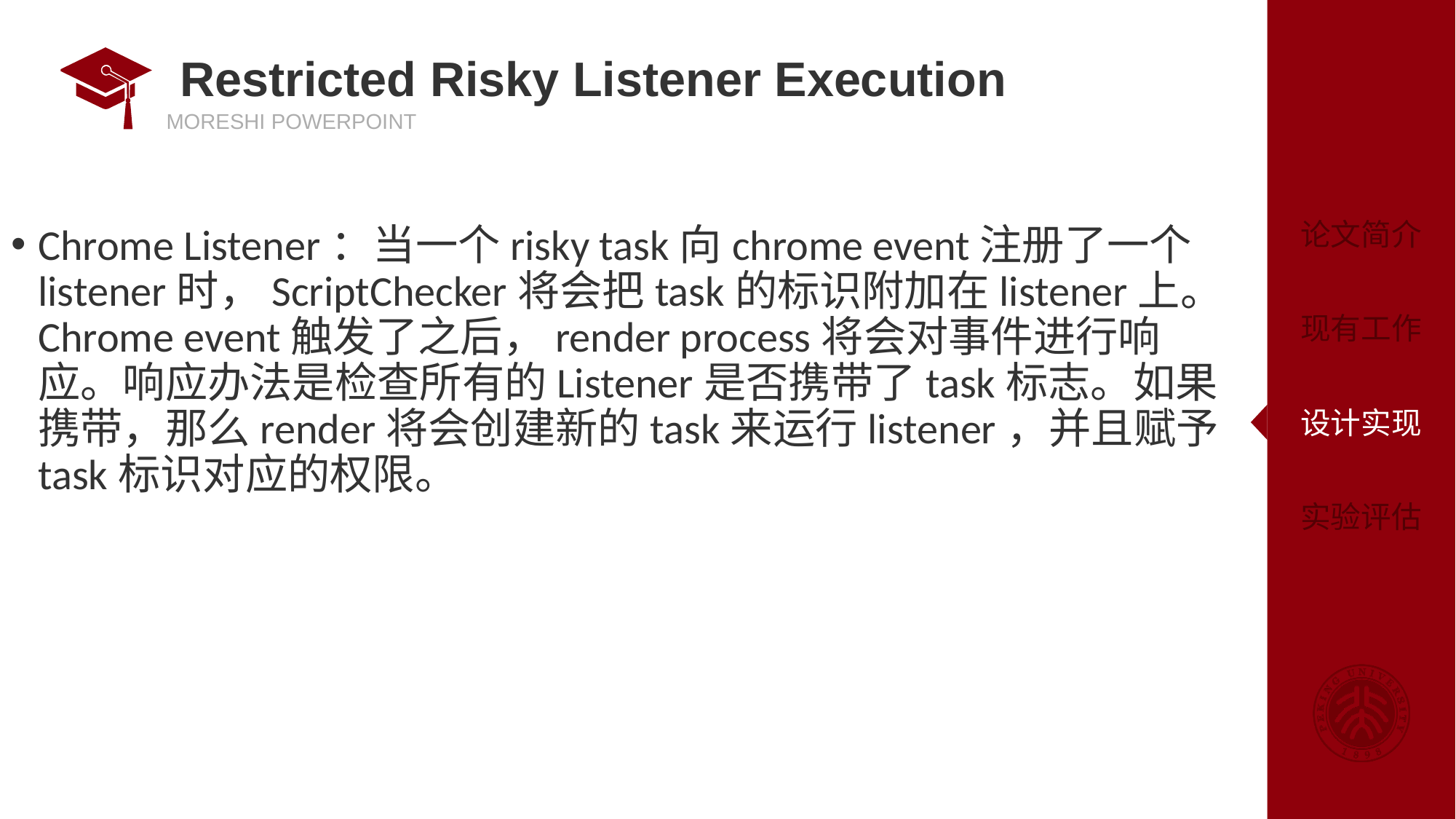

# Restricted Risky Listener Execution
Chrome Listener：当一个risky task向chrome event注册了一个listener时，ScriptChecker将会把task的标识附加在listener上。Chrome event触发了之后，render process将会对事件进行响应。响应办法是检查所有的Listener是否携带了task标志。如果携带，那么render将会创建新的task来运行listener，并且赋予task标识对应的权限。